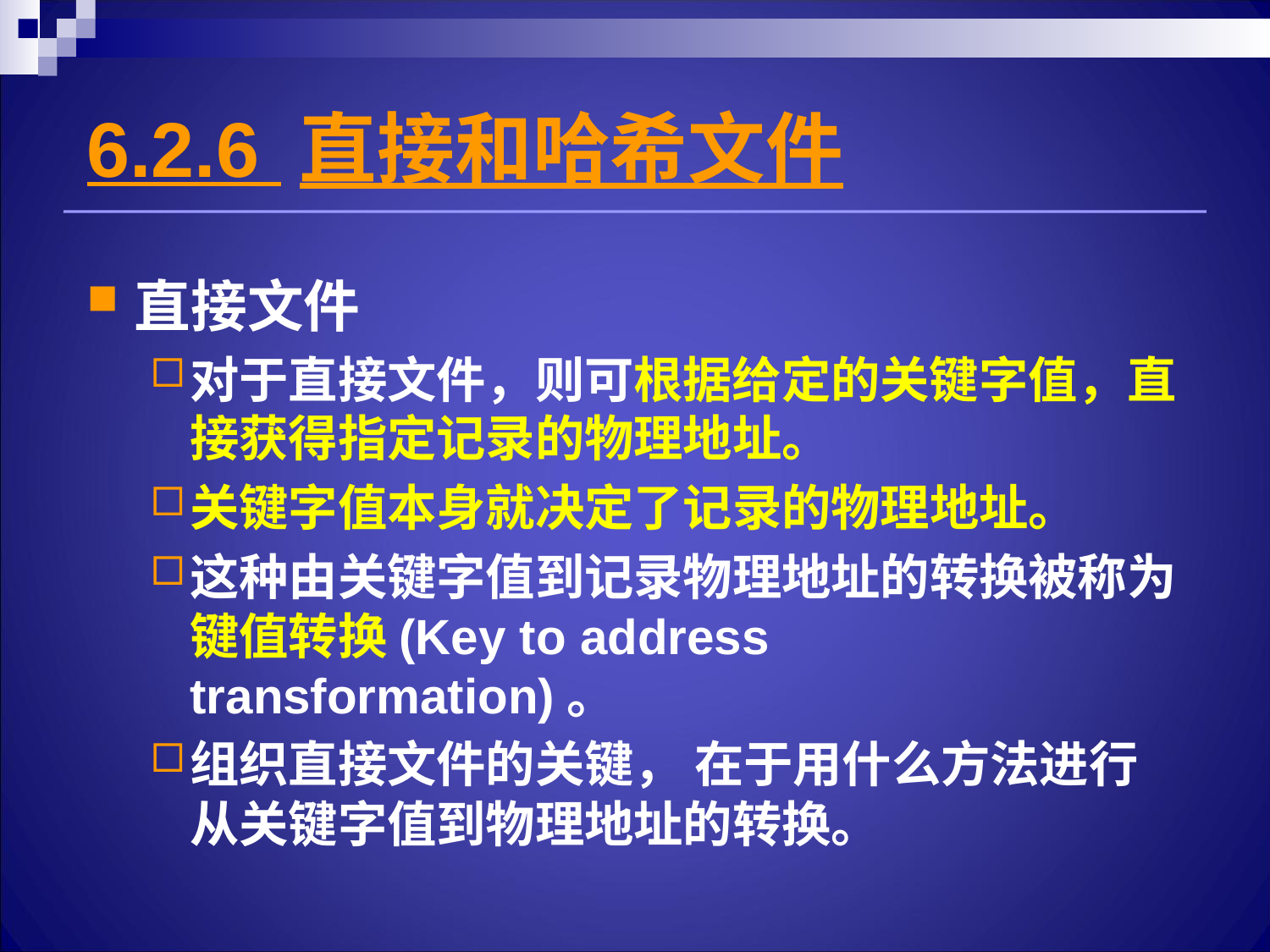

6.2.6 直接和哈希文件
直接文件
对于直接文件，则可根据给定的关键字值，直接获得指定记录的物理地址。
关键字值本身就决定了记录的物理地址。
这种由关键字值到记录物理地址的转换被称为键值转换(Key to address transformation)。
组织直接文件的关键， 在于用什么方法进行从关键字值到物理地址的转换。